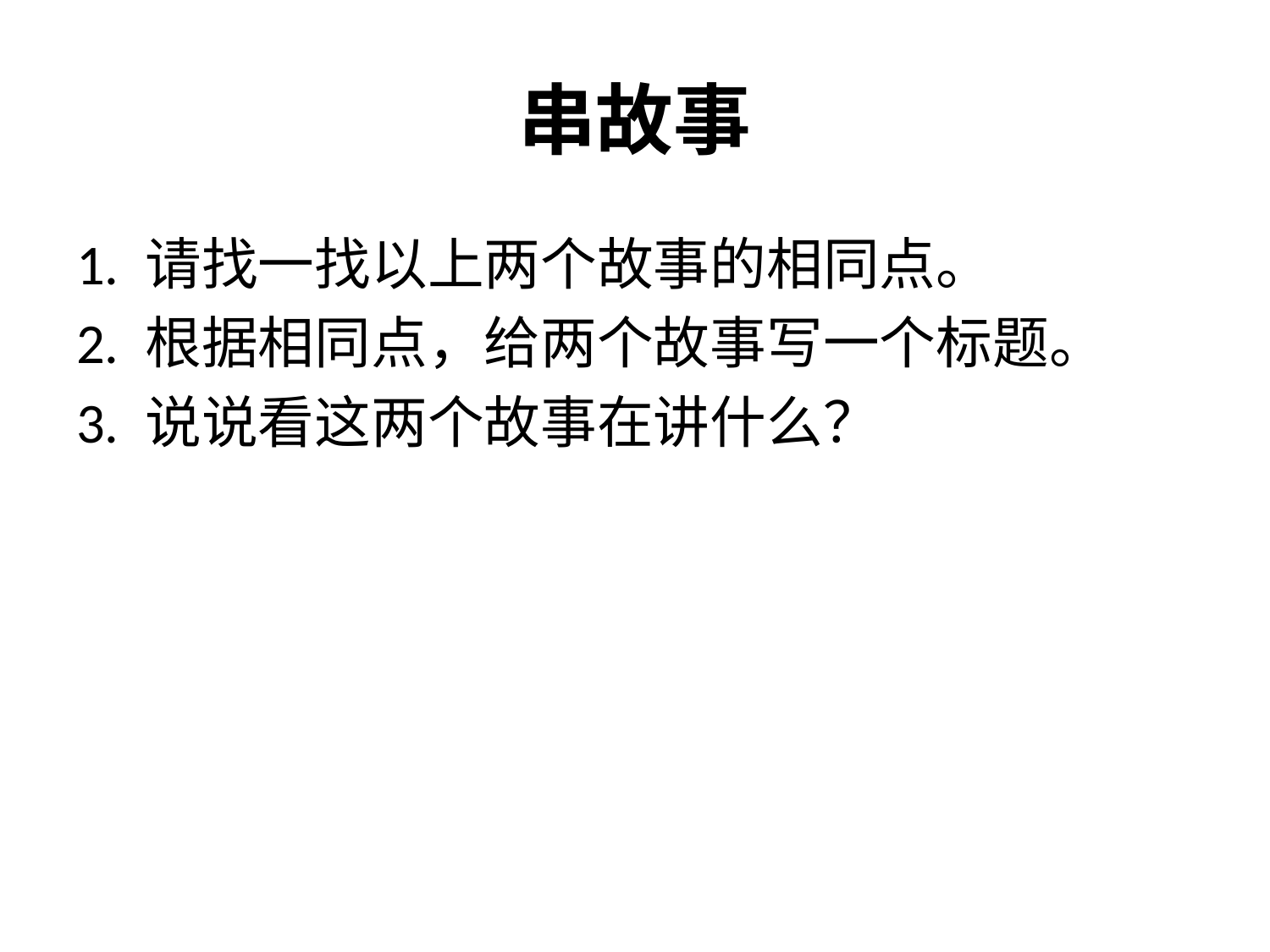

# 串故事
1. 请找一找以上两个故事的相同点。
2. 根据相同点，给两个故事写一个标题。
3. 说说看这两个故事在讲什么？